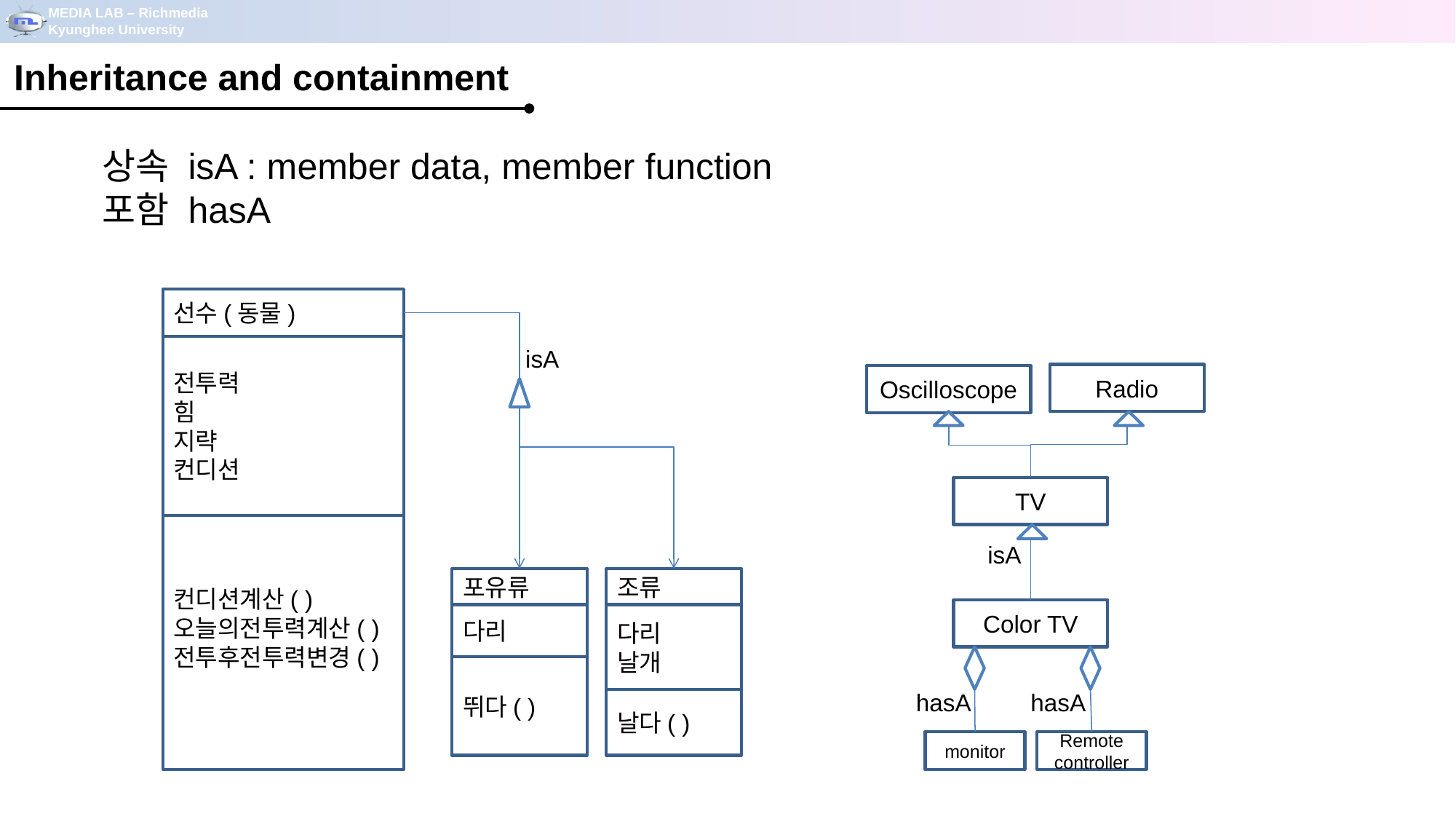

Inheritance and containment
상속 isA : member data, member function
포함 hasA
선수(동물)
전투력
힘
지략
컨디션
컨디션계산( )
오늘의전투력계산( )
전투후전투력변경( )

isA
Radio
Oscilloscope

TV

isA
포유류

다리

뛰다( )
조류

다리
날개

날다( )
Color TV

hasA
hasA
monitor
Remote controller